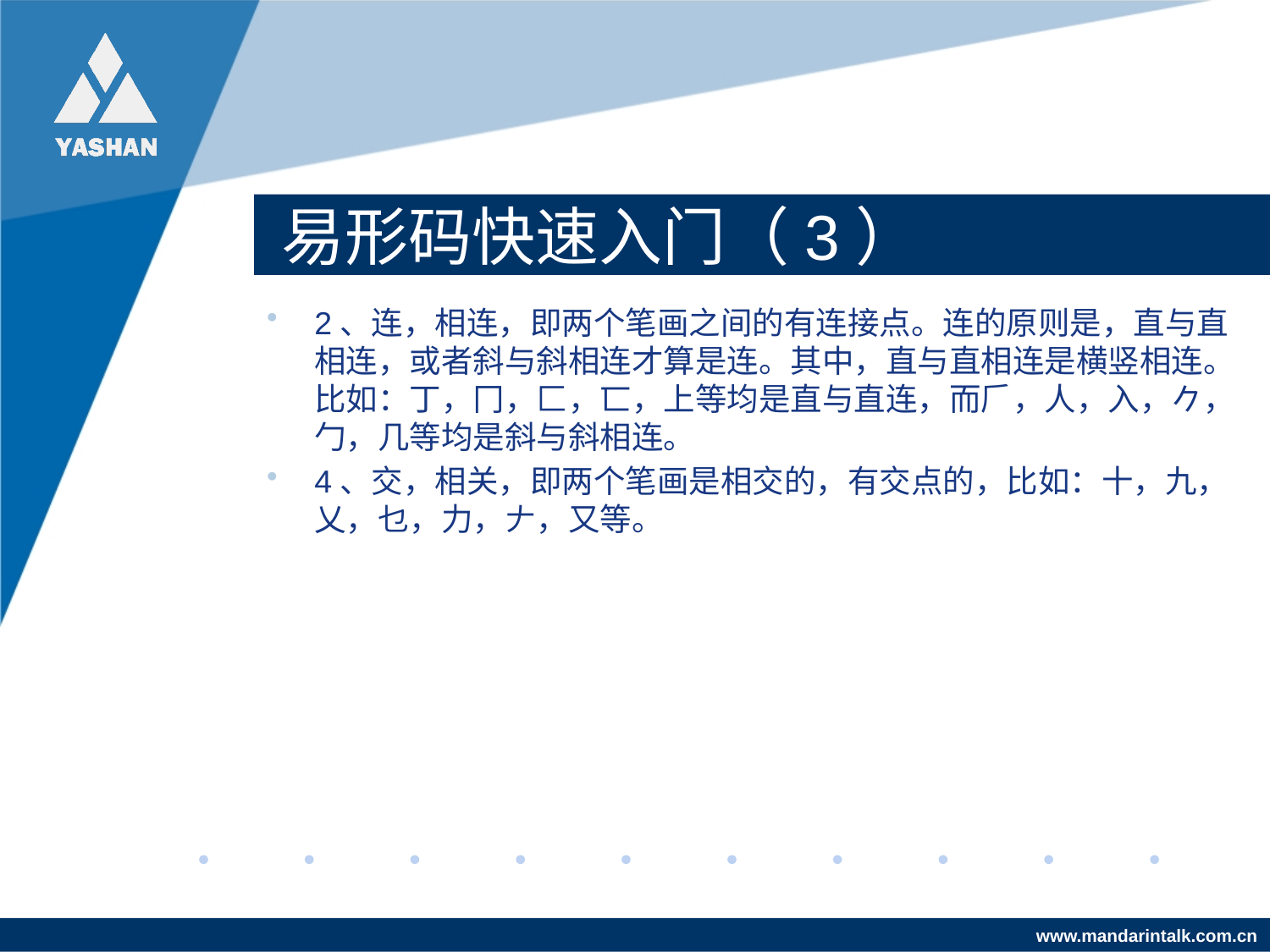

# 易形码快速入门（3）
2、连，相连，即两个笔画之间的有连接点。连的原则是，直与直相连，或者斜与斜相连才算是连。其中，直与直相连是横竖相连。 比如：丁，冂，匚，匸，上等均是直与直连，而𠂆，人，入，𠂊，勹，几等均是斜与斜相连。
4、交，相关，即两个笔画是相交的，有交点的，比如：十，九，乂，乜，力，𠂇，又等。